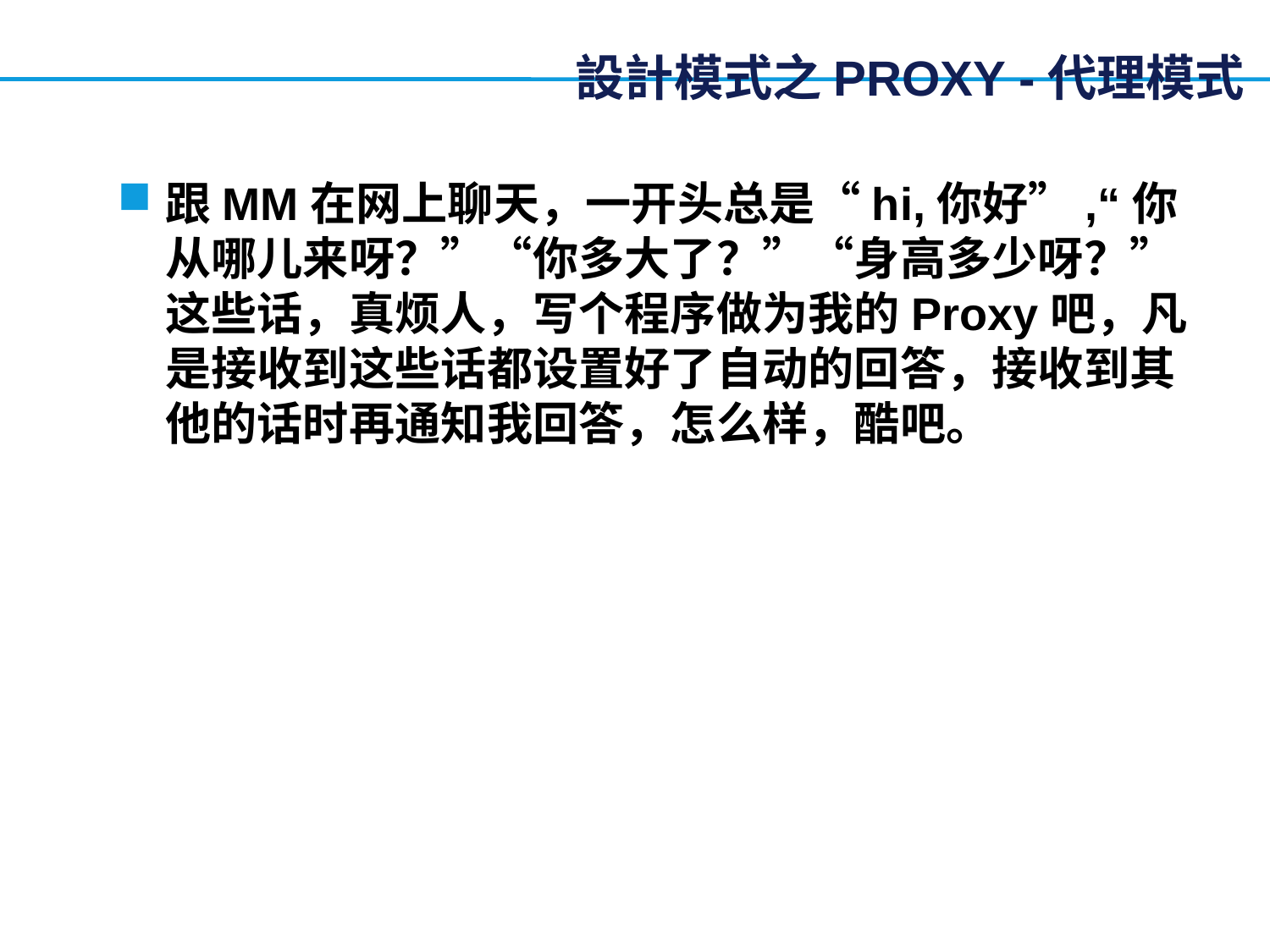

# 設計模式之PROXY -代理模式
跟MM在网上聊天，一开头总是“hi,你好”,“你从哪儿来呀？”“你多大了？”“身高多少呀？”这些话，真烦人，写个程序做为我的Proxy吧，凡是接收到这些话都设置好了自动的回答，接收到其他的话时再通知我回答，怎么样，酷吧。